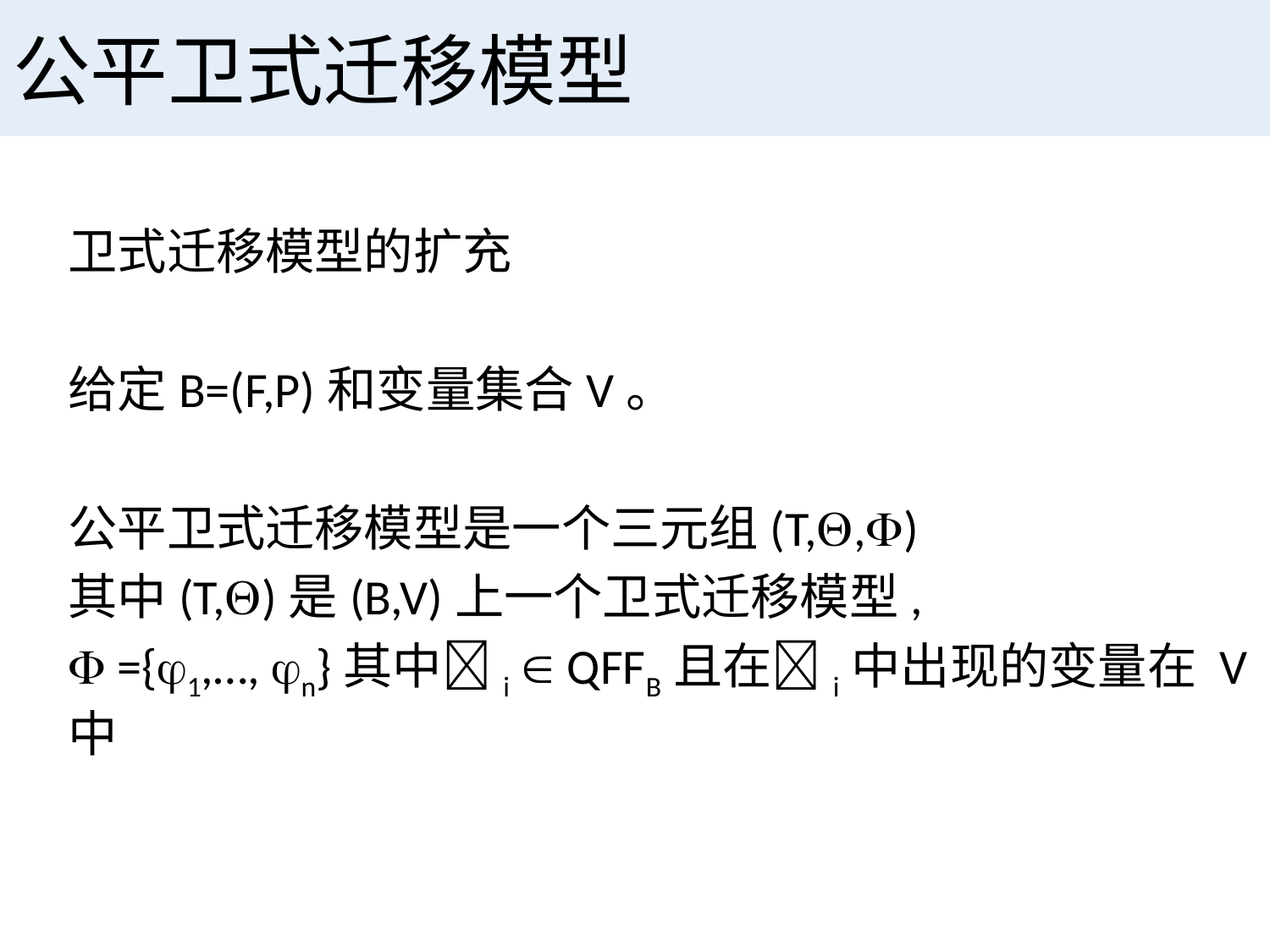

# 公平卫式迁移模型

卫式迁移模型的扩充

给定B=(F,P)和变量集合V。

公平卫式迁移模型是一个三元组(T,Θ,Φ)
其中(T,Θ)是(B,V)上一个卫式迁移模型,
Φ ={ϕ1,…, ϕn}其中ϕi ∈ QFFB且在ϕi中出现的变量在 V中